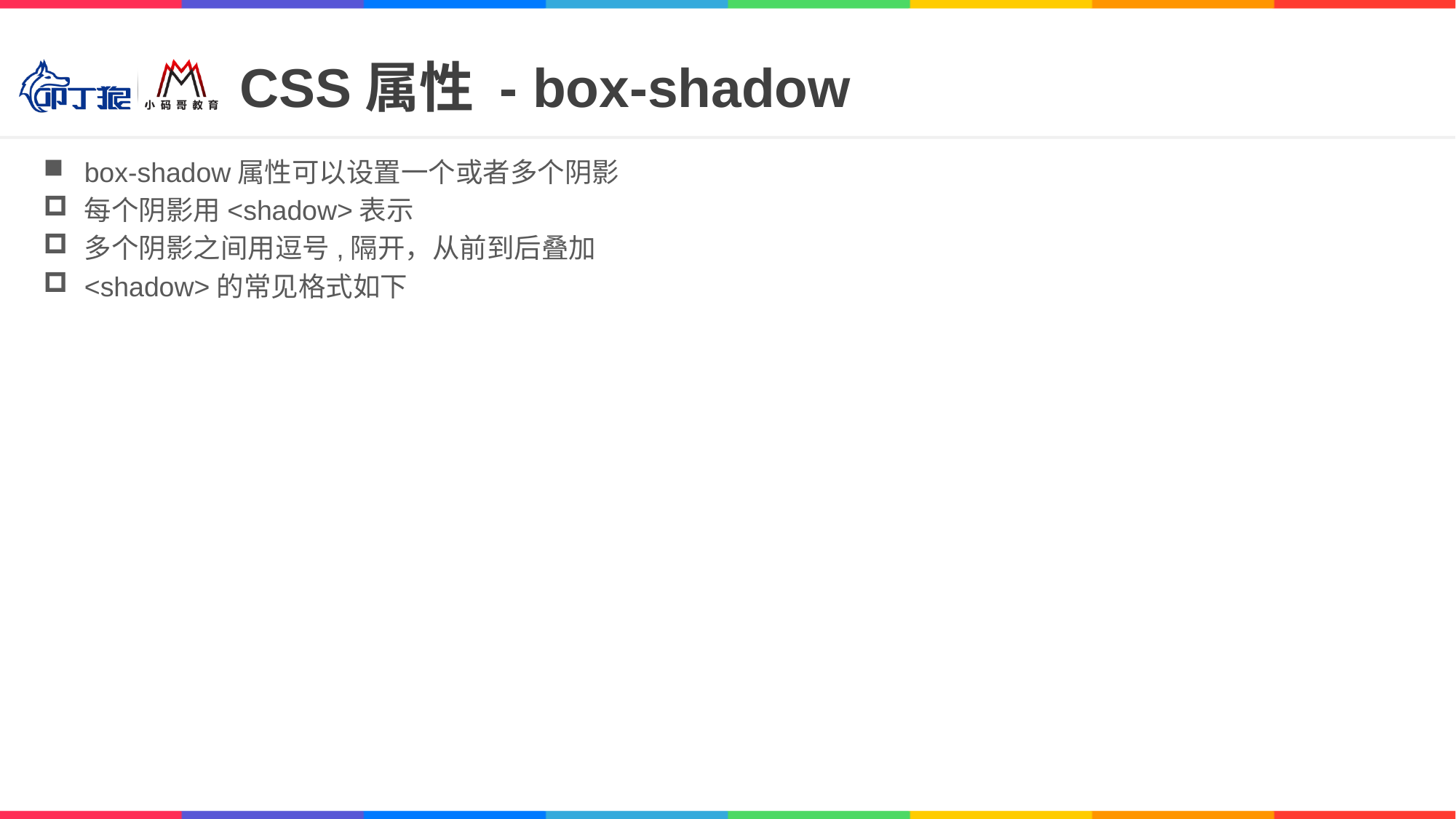

# CSS属性 - box-shadow
box-shadow属性可以设置一个或者多个阴影
每个阴影用<shadow>表示
多个阴影之间用逗号,隔开，从前到后叠加
<shadow>的常见格式如下